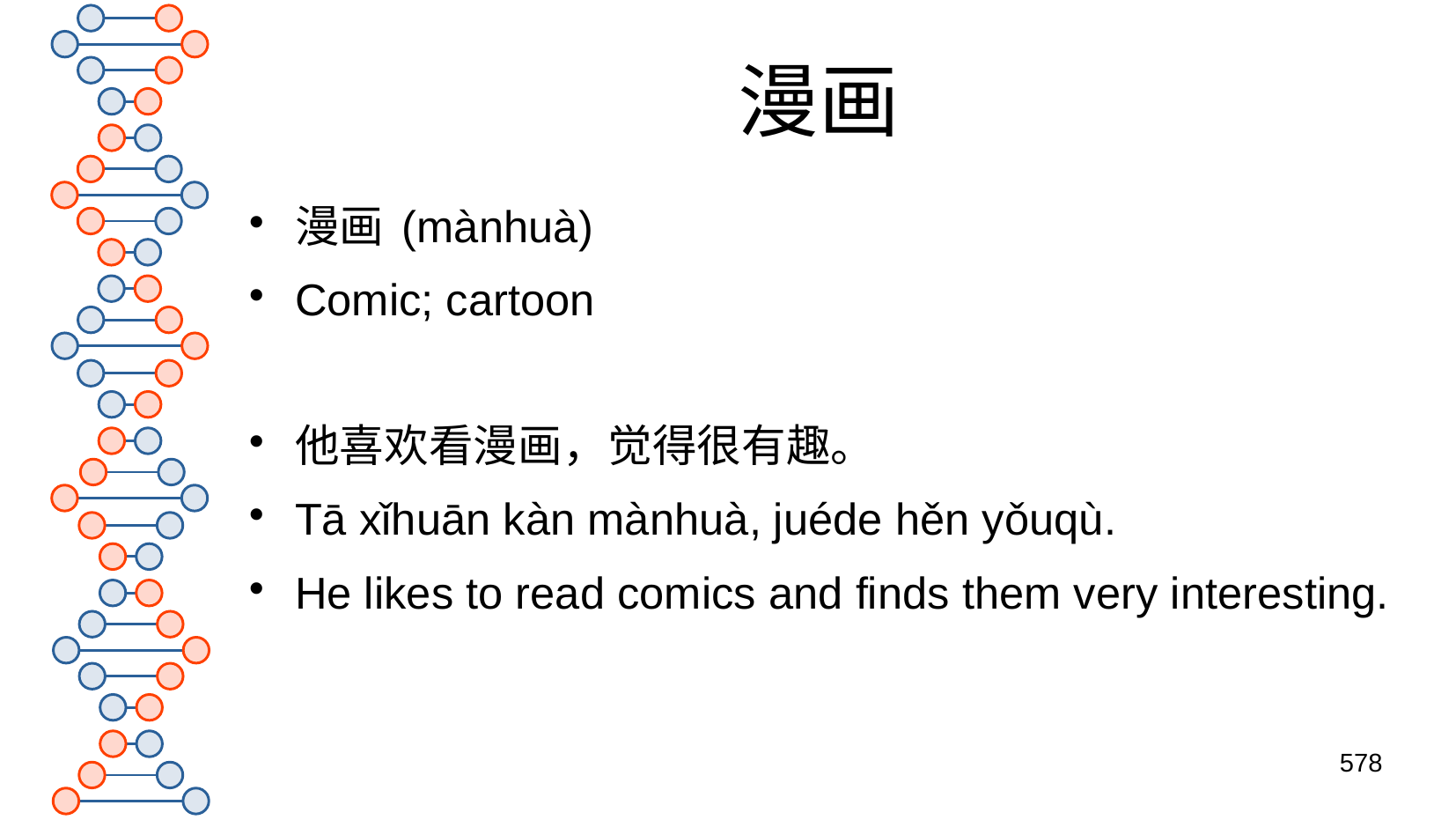

# 漫画
漫画 (mànhuà)
Comic; cartoon

他喜欢看漫画，觉得很有趣。
Tā xǐhuān kàn mànhuà, juéde hěn yǒuqù.
He likes to read comics and finds them very interesting.
578